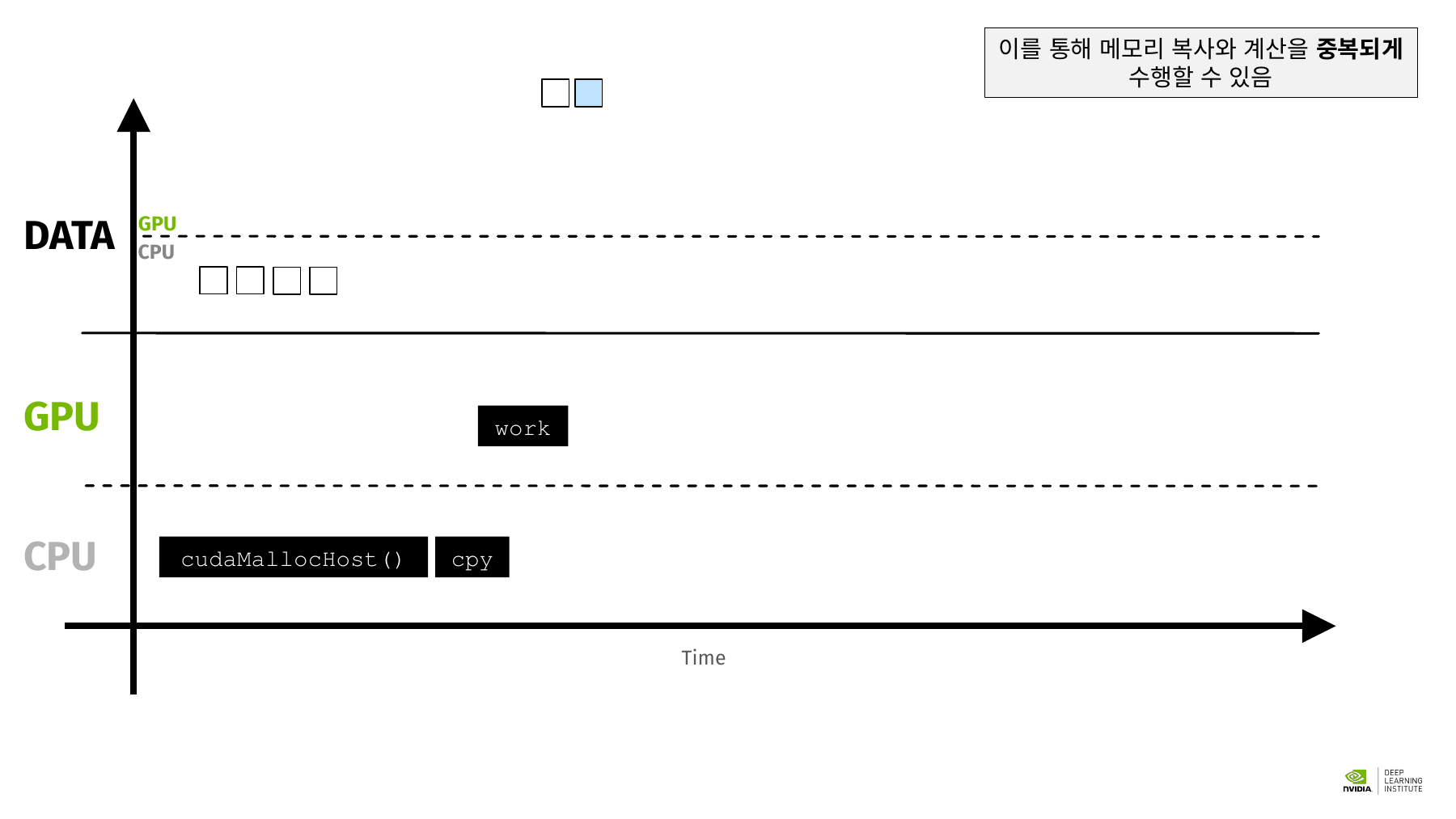

이를 통해 메모리 복사와 계산을 중복되게 수행할 수 있음

TIME
GPU
DATA
CPU

GPU
work
CPU
cudaMallocHost()
cpy
Time